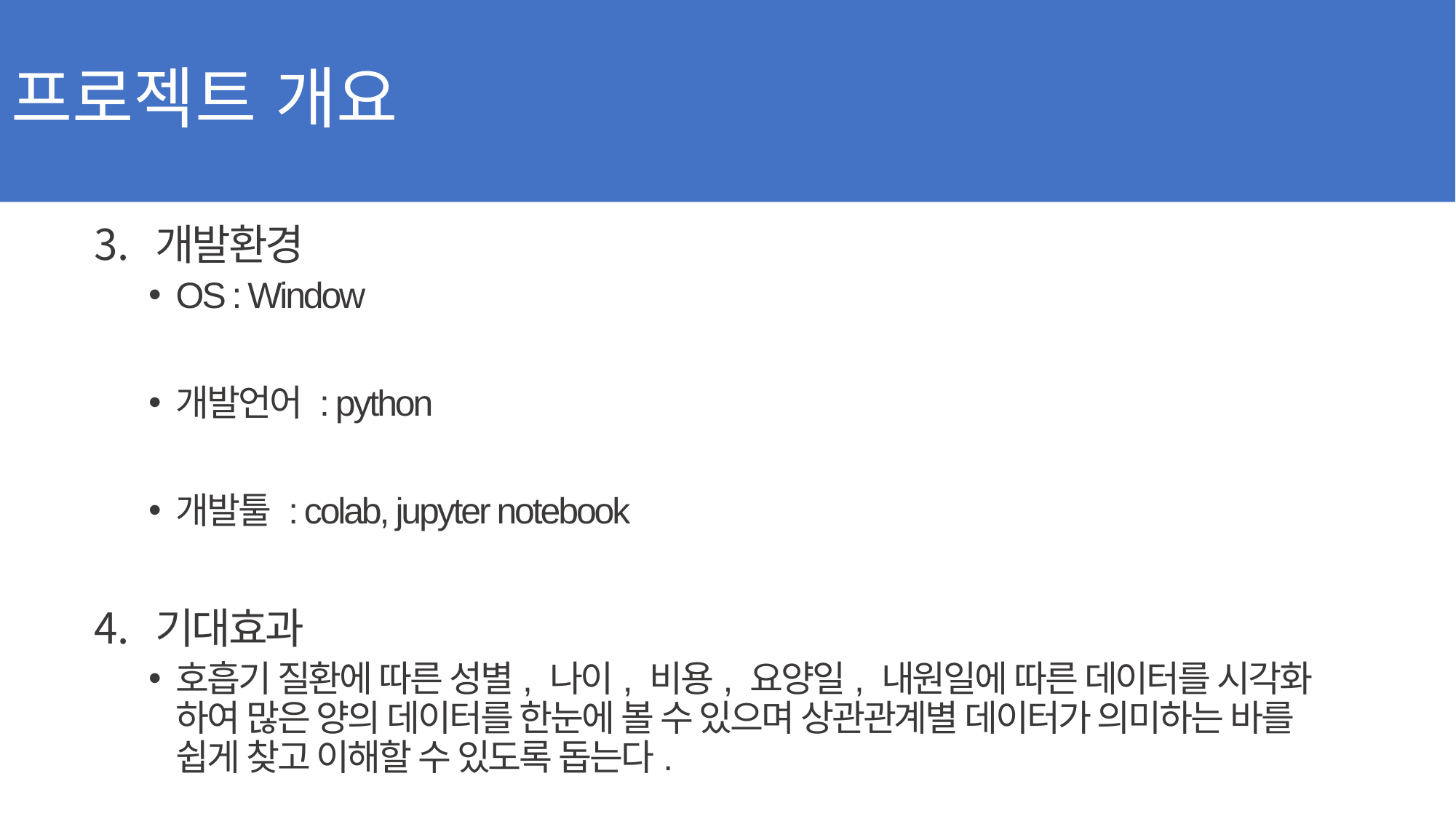

# 프로젝트 개요
개발환경
OS : Window

개발언어 : python

개발툴 : colab, jupyter notebook

기대효과
호흡기 질환에 따른 성별, 나이, 비용, 요양일, 내원일에 따른 데이터를 시각화 하여 많은 양의 데이터를 한눈에 볼 수 있으며 상관관계별 데이터가 의미하는 바를 쉽게 찾고 이해할 수 있도록 돕는다.